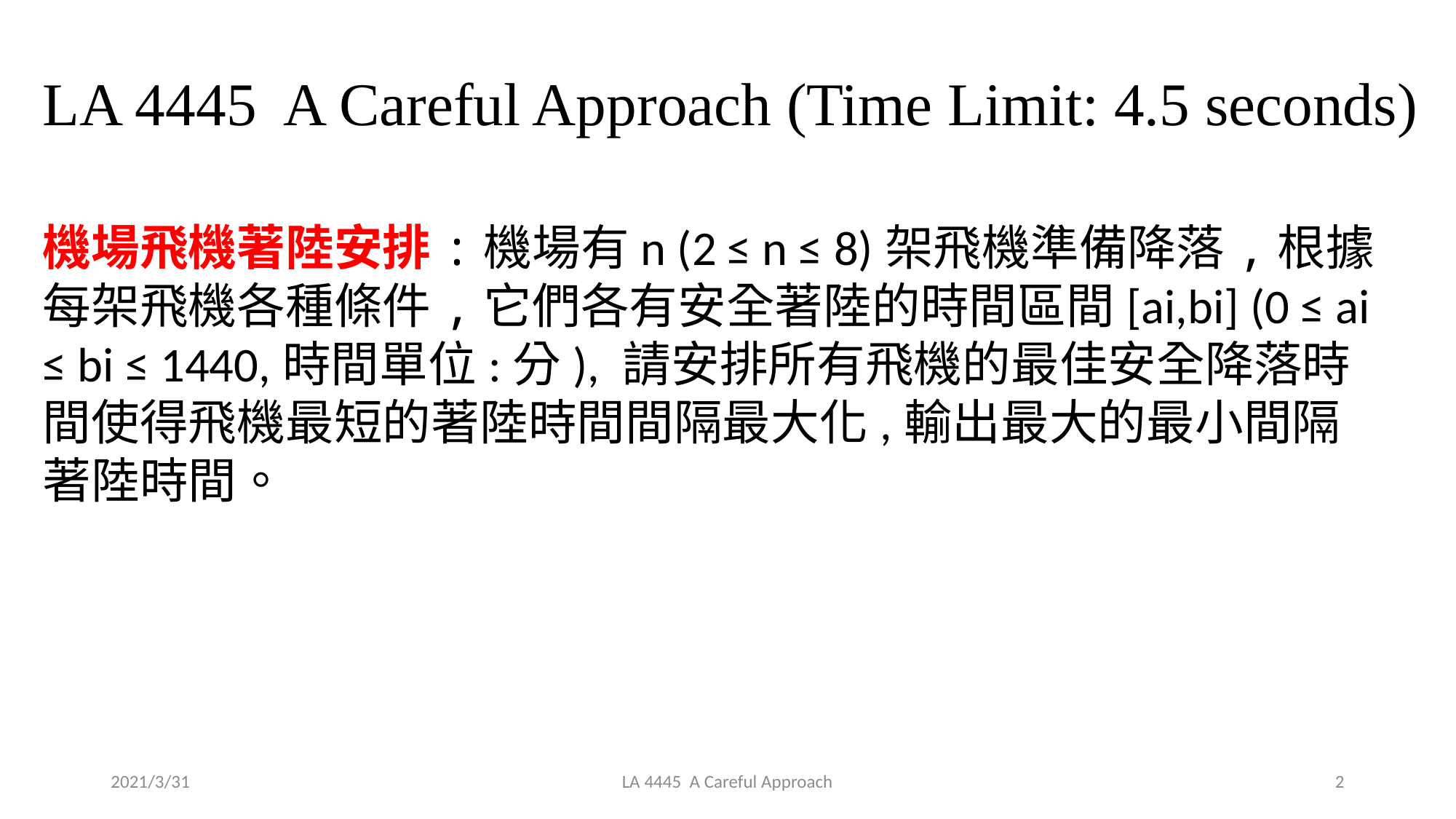

# LA 4445  A Careful Approach (Time Limit: 4.5 seconds)
機場飛機著陸安排:機場有n (2 ≤ n ≤ 8)架飛機準備降落,根據每架飛機各種條件,它們各有安全著陸的時間區間[ai,bi] (0 ≤ ai ≤ bi ≤ 1440,時間單位:分), 請安排所有飛機的最佳安全降落時間使得飛機最短的著陸時間間隔最大化,輸出最大的最小間隔著陸時間。
2021/3/31
LA 4445  A Careful Approach
2